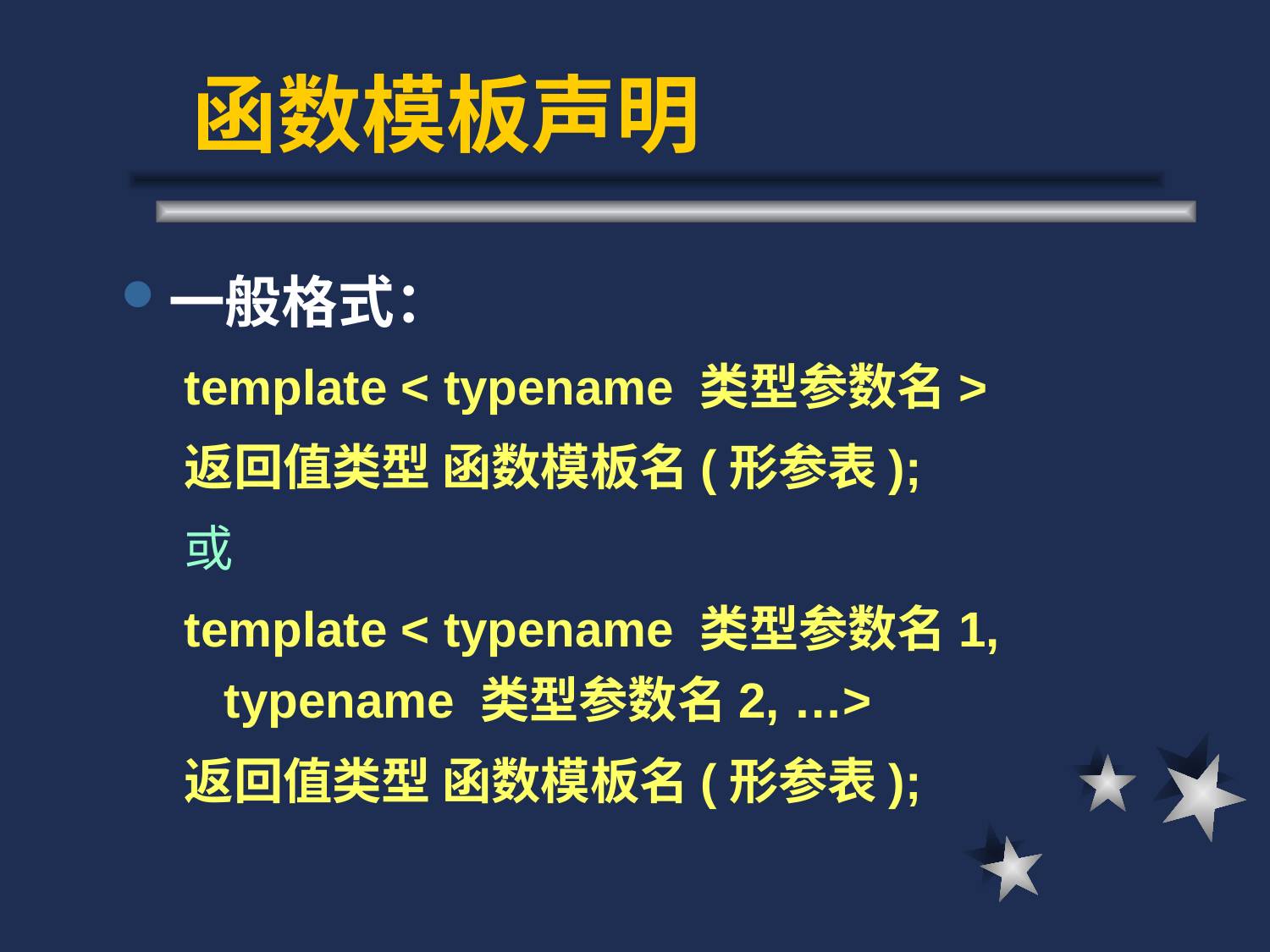

# 函数模板声明
一般格式：
template < typename 类型参数名>
返回值类型 函数模板名(形参表);
或
template < typename 类型参数名1, typename 类型参数名2, …>
返回值类型 函数模板名(形参表);

9